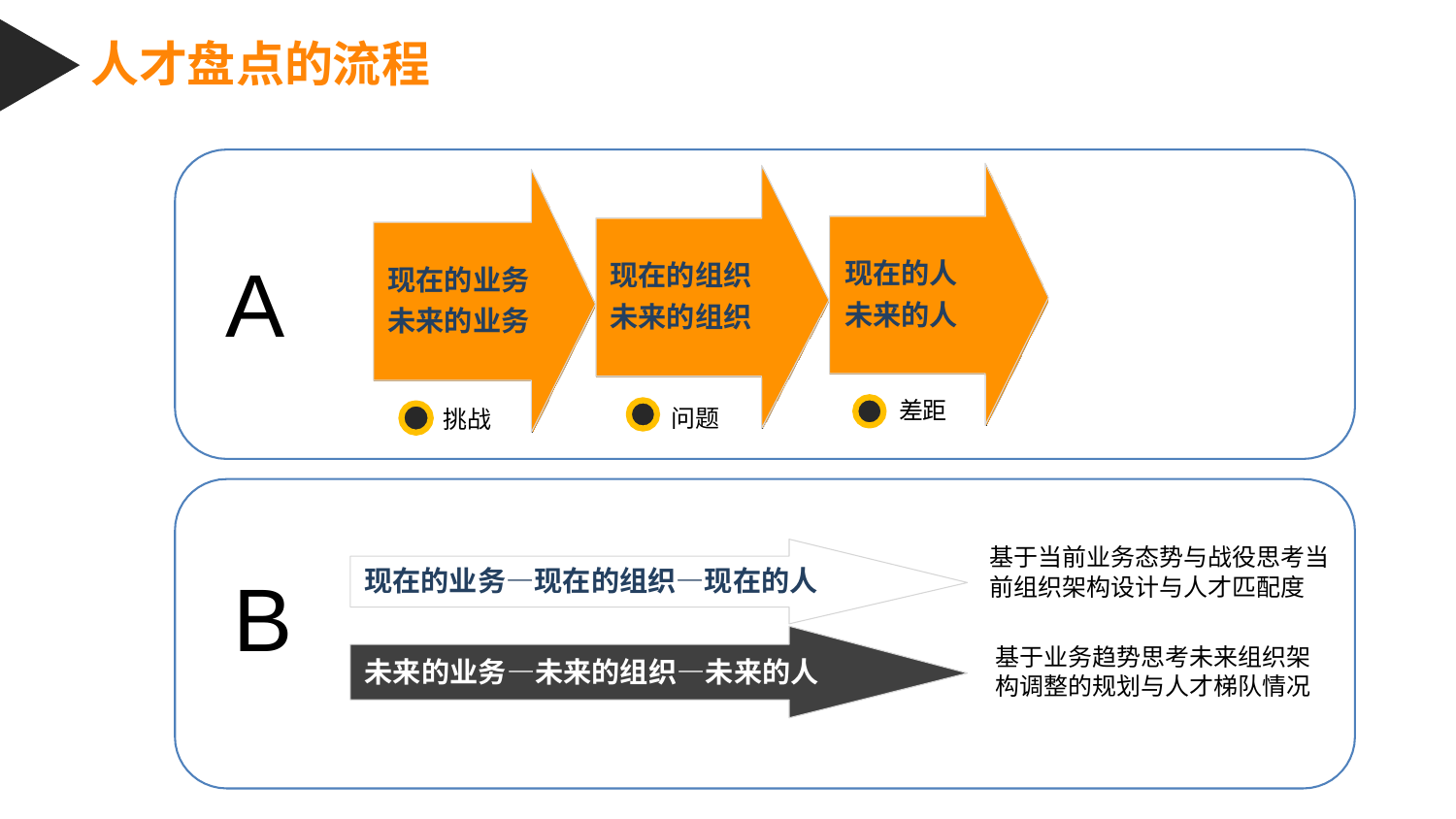

# 人才盘点的流程

现在的人 未来的人
A
现在的组织 未来的组织
现在的业务 未来的业务
差距

问题

挑战

基于当前业务态势与战役思考当
前组织架构设计与人才匹配度
B
现在的业务—现在的组织—现在的人

基于业务趋势思考未来组织架
构调整的规划与人才梯队情况
未来的业务—未来的组织—未来的人